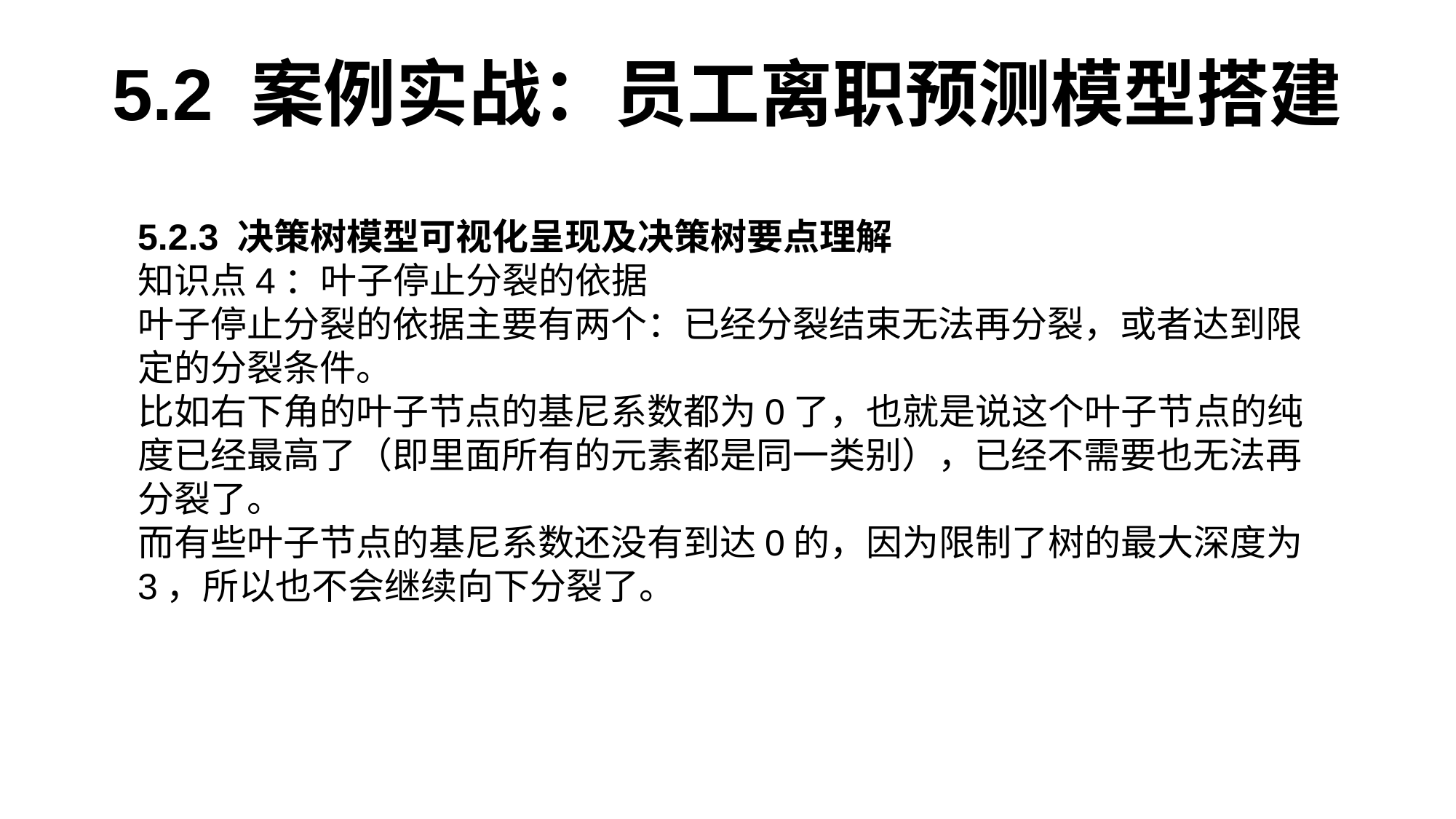

5.2 案例实战：员工离职预测模型搭建
5.2.3 决策树模型可视化呈现及决策树要点理解
知识点4：叶子停止分裂的依据
叶子停止分裂的依据主要有两个：已经分裂结束无法再分裂，或者达到限定的分裂条件。
比如右下角的叶子节点的基尼系数都为0了，也就是说这个叶子节点的纯度已经最高了（即里面所有的元素都是同一类别），已经不需要也无法再分裂了。
而有些叶子节点的基尼系数还没有到达0的，因为限制了树的最大深度为3，所以也不会继续向下分裂了。